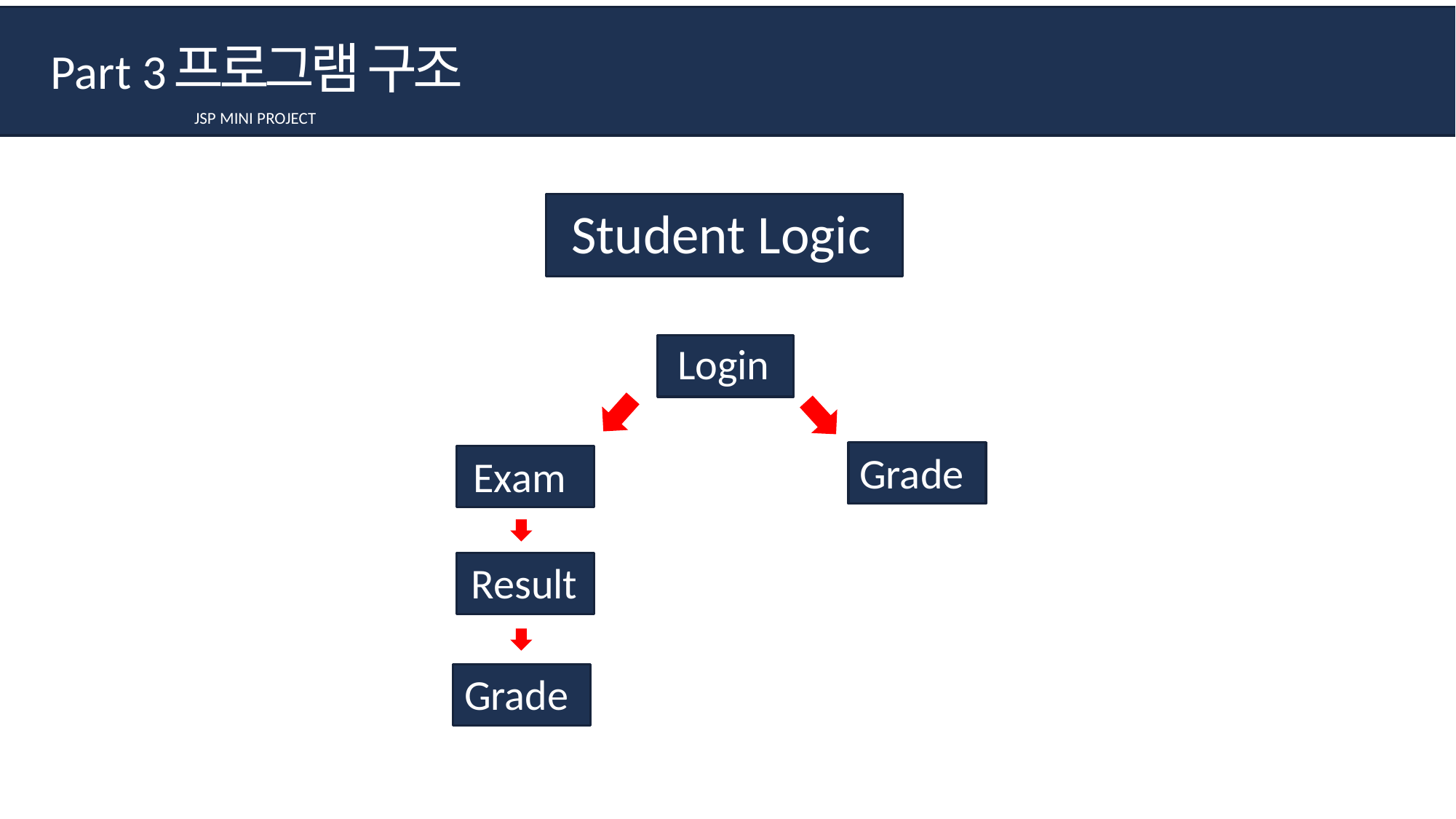

프로그램 구조
Part 3
JSP MINI PROJECT
Student Logic

Login

Grade

Exam

Result

Grade